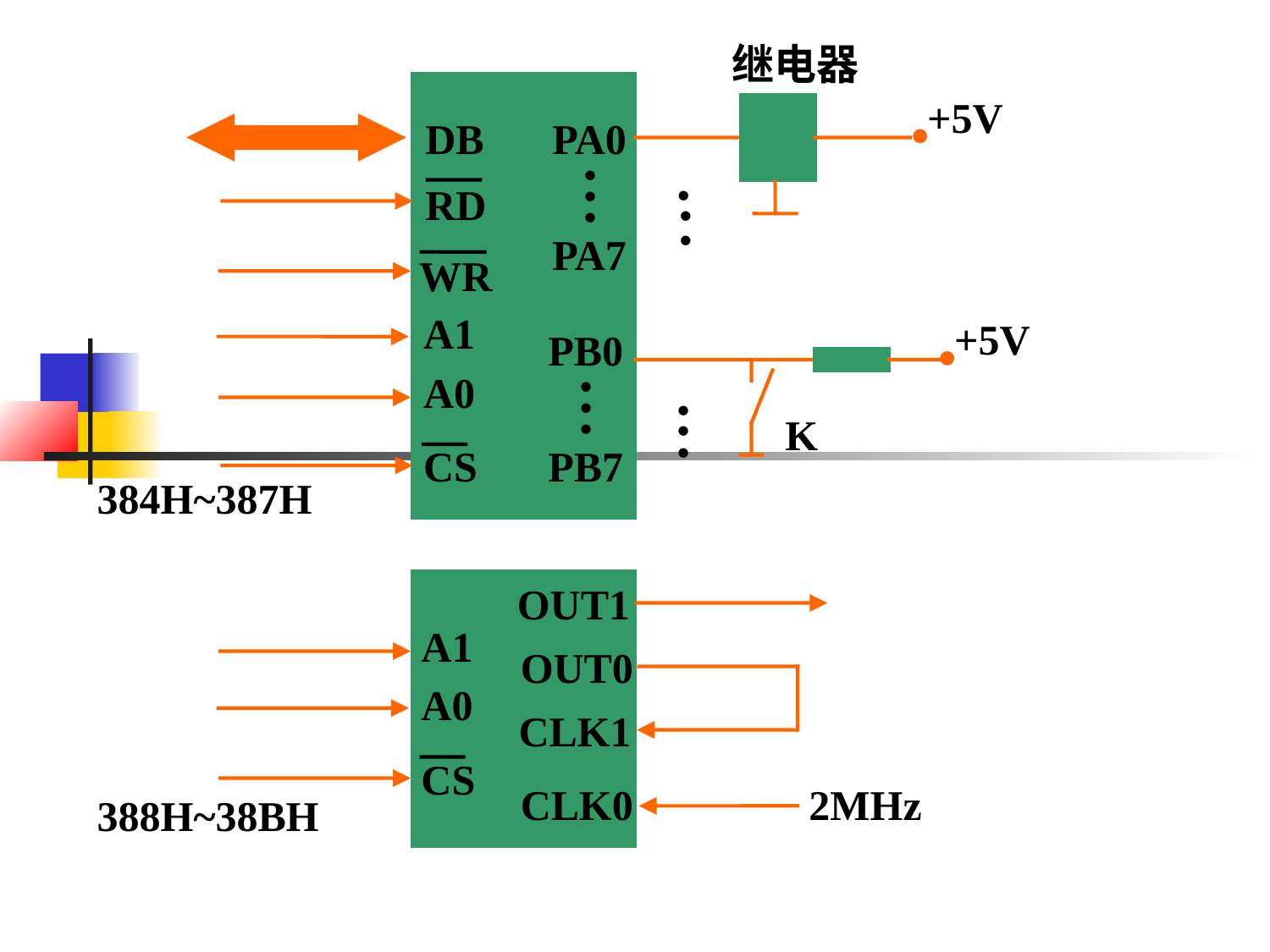

继电器

+5V

DB
PA0

•
•
•
RD

•
•

•

PA7
WR

A1
+5V
PB0

•
A0

•
•

•
•
K
•

CS
PB7

384H~387H

OUT1

A1
OUT0

A0
CLK1

CS

CLK0
2MHz

388H~38BH